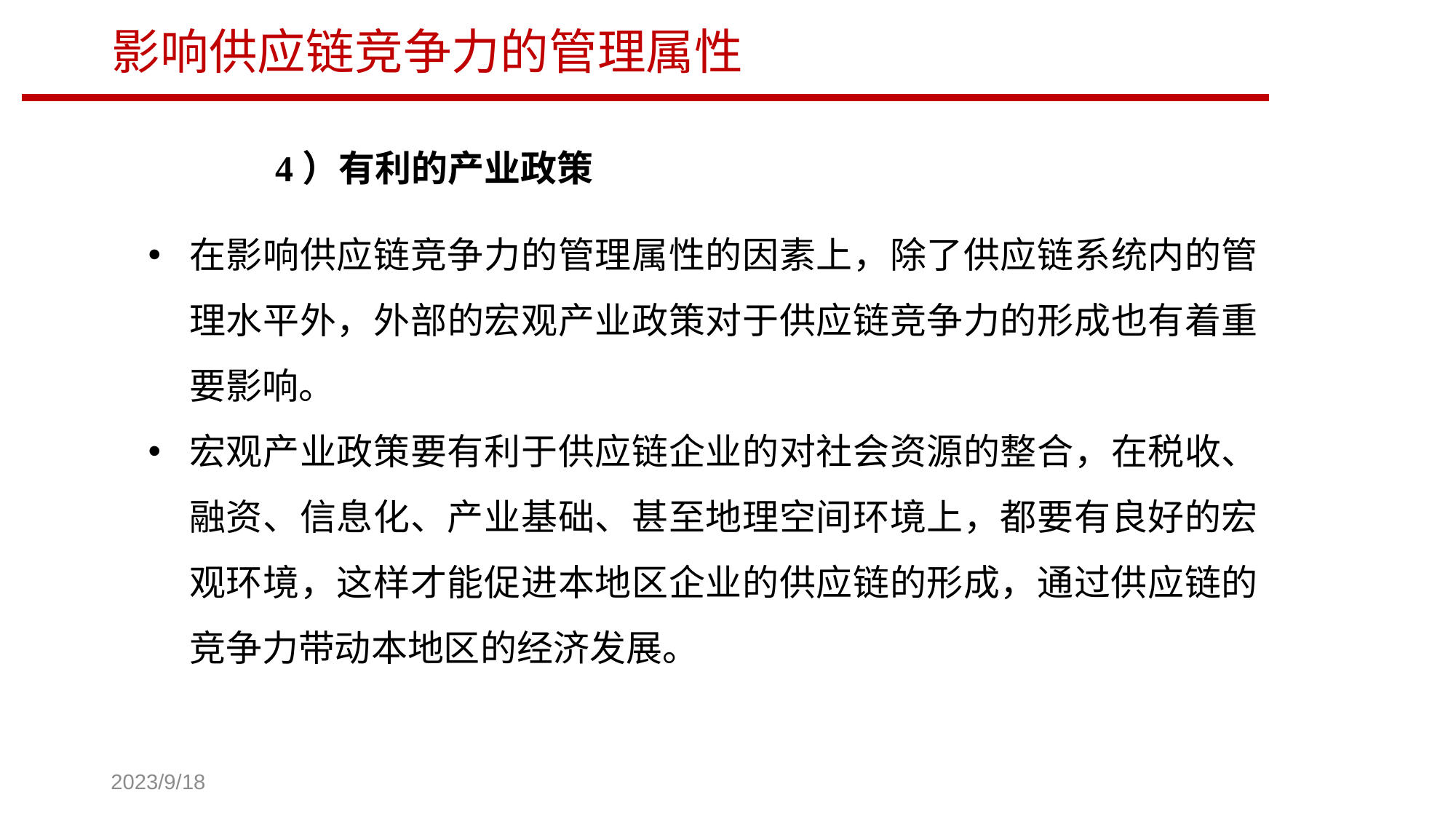

影响供应链竞争力的管理属性
4）有利的产业政策
在影响供应链竞争力的管理属性的因素上，除了供应链系统内的管理水平外，外部的宏观产业政策对于供应链竞争力的形成也有着重要影响。
宏观产业政策要有利于供应链企业的对社会资源的整合，在税收、融资、信息化、产业基础、甚至地理空间环境上，都要有良好的宏观环境，这样才能促进本地区企业的供应链的形成，通过供应链的竞争力带动本地区的经济发展。
2023/9/18